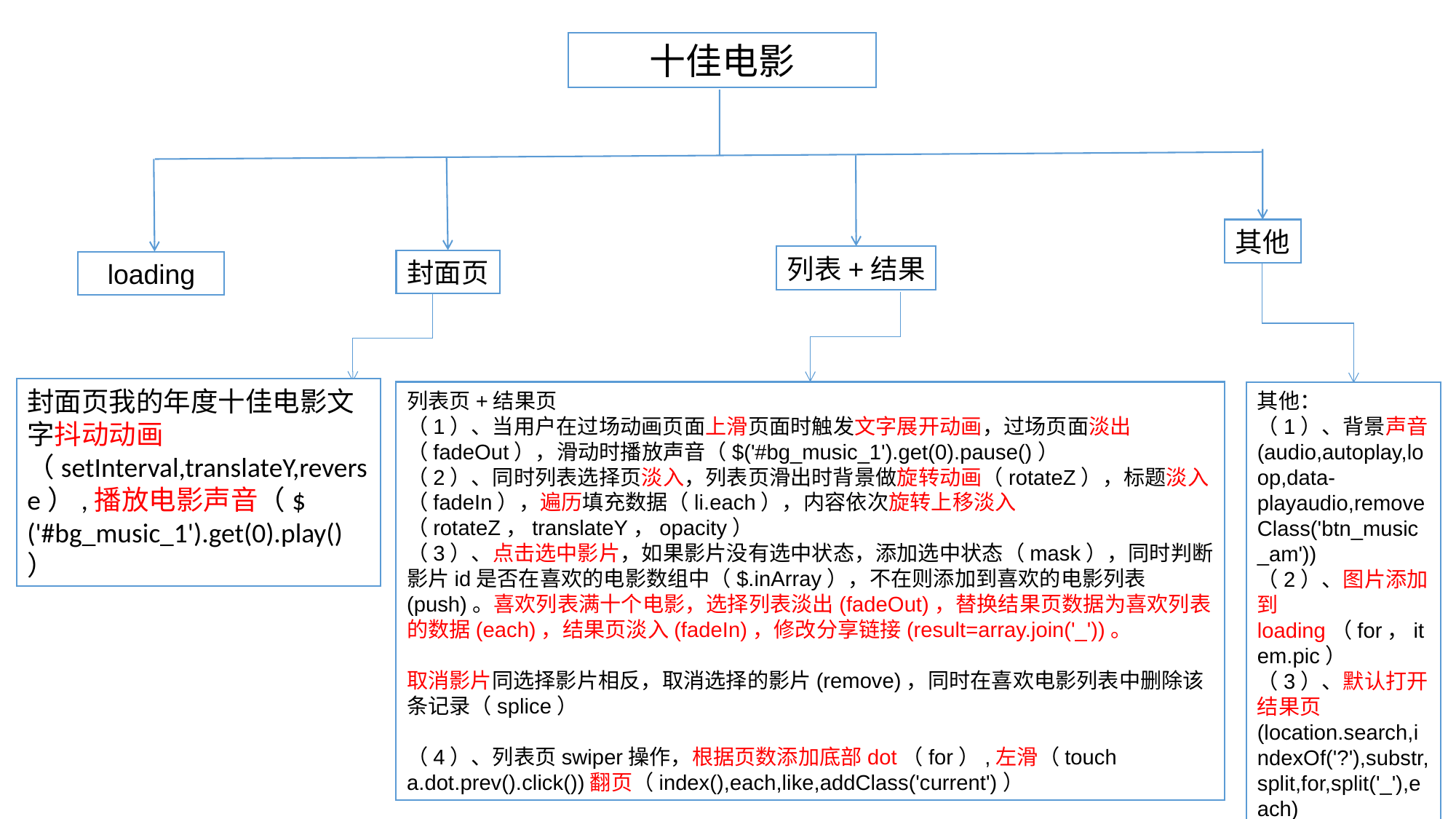

十佳电影
其他
列表+结果
封面页
loading
封面页我的年度十佳电影文字抖动动画（setInterval,translateY,reverse）,播放电影声音（$('#bg_music_1').get(0).play()）
列表页+结果页
（1）、当用户在过场动画页面上滑页面时触发文字展开动画，过场页面淡出（fadeOut），滑动时播放声音（$('#bg_music_1').get(0).pause()）
（2）、同时列表选择页淡入，列表页滑出时背景做旋转动画（rotateZ），标题淡入（fadeIn），遍历填充数据（li.each），内容依次旋转上移淡入（rotateZ，translateY，opacity）
（3）、点击选中影片，如果影片没有选中状态，添加选中状态（mask），同时判断影片id是否在喜欢的电影数组中（$.inArray），不在则添加到喜欢的电影列表(push)。喜欢列表满十个电影，选择列表淡出(fadeOut)，替换结果页数据为喜欢列表的数据(each)，结果页淡入(fadeIn)，修改分享链接(result=array.join('_'))。

取消影片同选择影片相反，取消选择的影片(remove)，同时在喜欢电影列表中删除该条记录（splice）

（4）、列表页swiper操作，根据页数添加底部dot（for）,左滑（touch a.dot.prev().click())翻页（index(),each,like,addClass('current')）
其他：
（1）、背景声音(audio,autoplay,loop,data-playaudio,removeClass('btn_music_am'))
（2）、图片添加到loading（for，item.pic）
（3）、默认打开结果页(location.search,indexOf('?'),substr,split,for,split('_'),each)